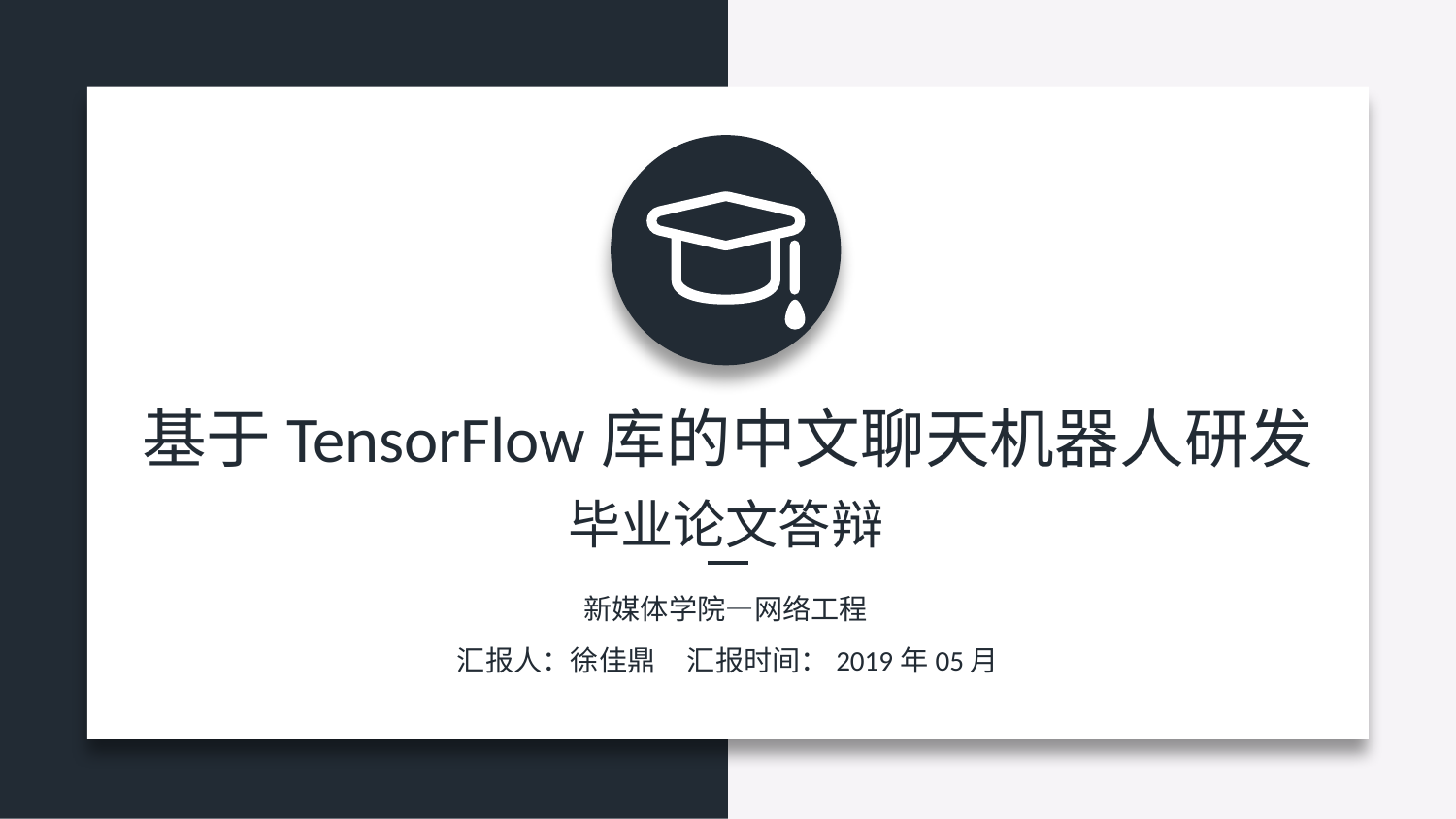

基于TensorFlow库的中文聊天机器人研发

毕业论文答辩
新媒体学院—网络工程
汇报人：徐佳鼎     汇报时间：2019年05月